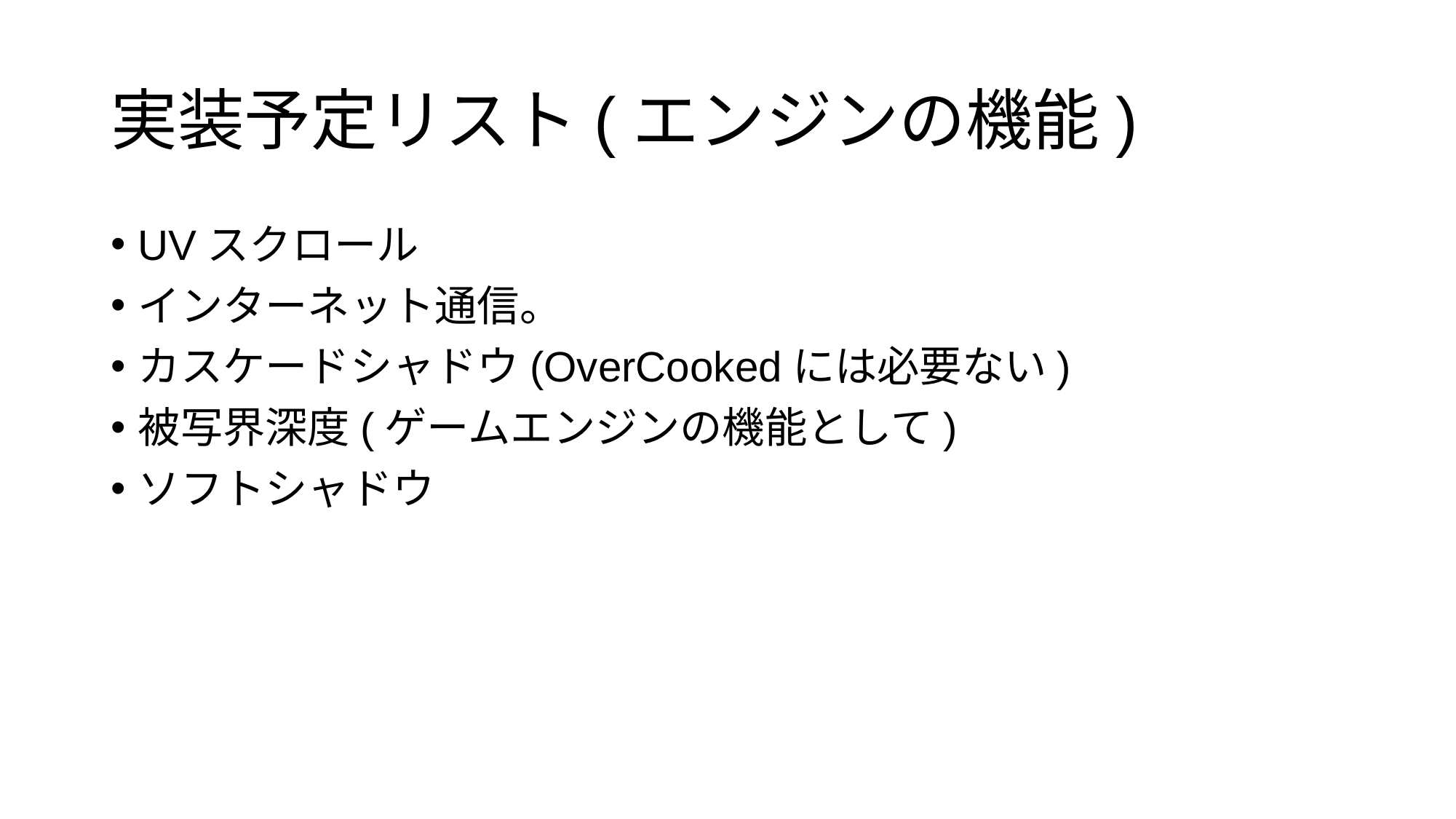

# 実装予定リスト(エンジンの機能)
UVスクロール
インターネット通信。
カスケードシャドウ(OverCookedには必要ない)
被写界深度(ゲームエンジンの機能として)
ソフトシャドウ